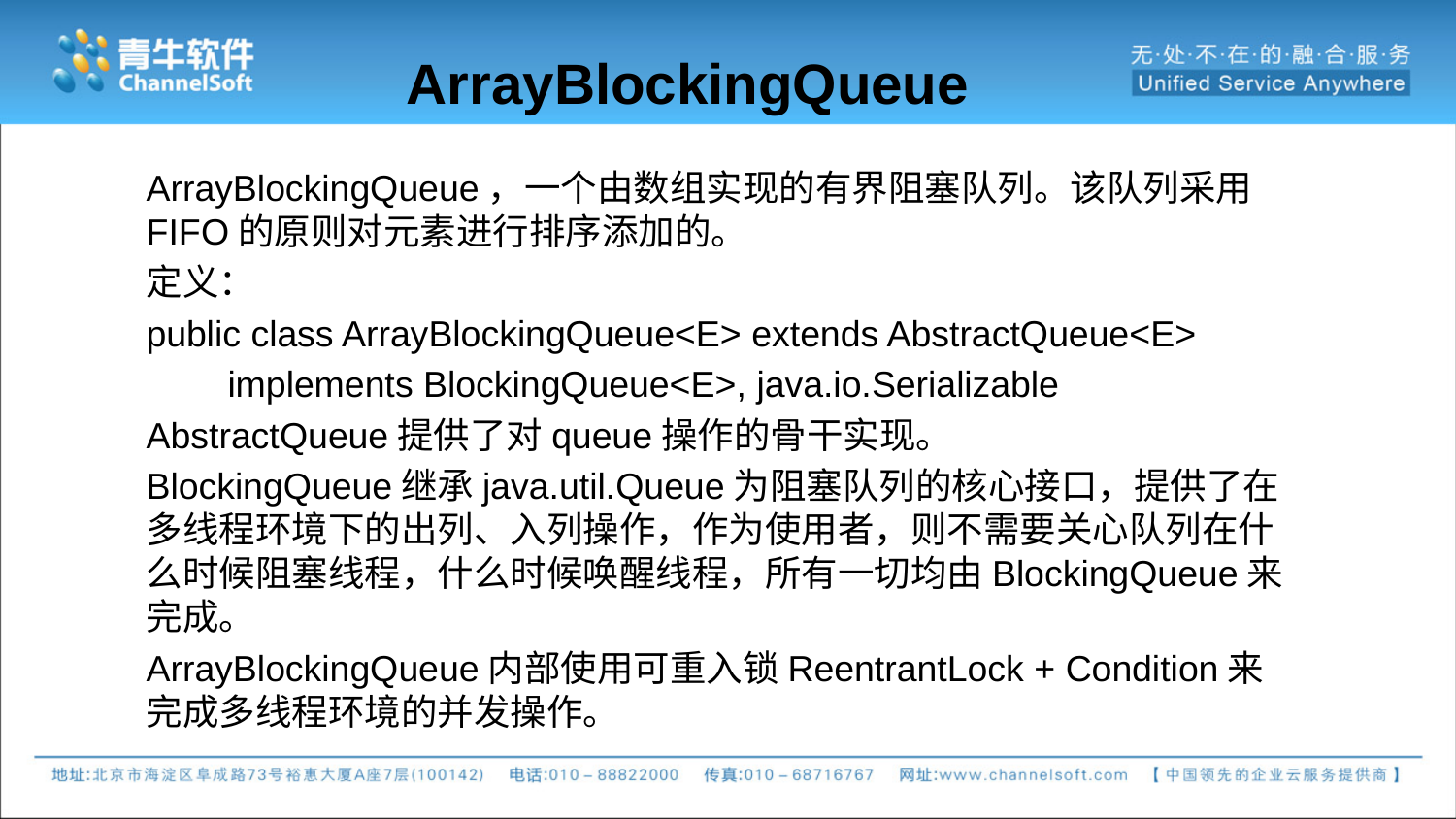

# ArrayBlockingQueue
ArrayBlockingQueue，一个由数组实现的有界阻塞队列。该队列采用FIFO的原则对元素进行排序添加的。
定义：
public class ArrayBlockingQueue<E> extends AbstractQueue<E>
        implements BlockingQueue<E>, java.io.Serializable
AbstractQueue提供了对queue操作的骨干实现。
BlockingQueue继承java.util.Queue为阻塞队列的核心接口，提供了在多线程环境下的出列、入列操作，作为使用者，则不需要关心队列在什么时候阻塞线程，什么时候唤醒线程，所有一切均由BlockingQueue来完成。
ArrayBlockingQueue内部使用可重入锁ReentrantLock + Condition来完成多线程环境的并发操作。